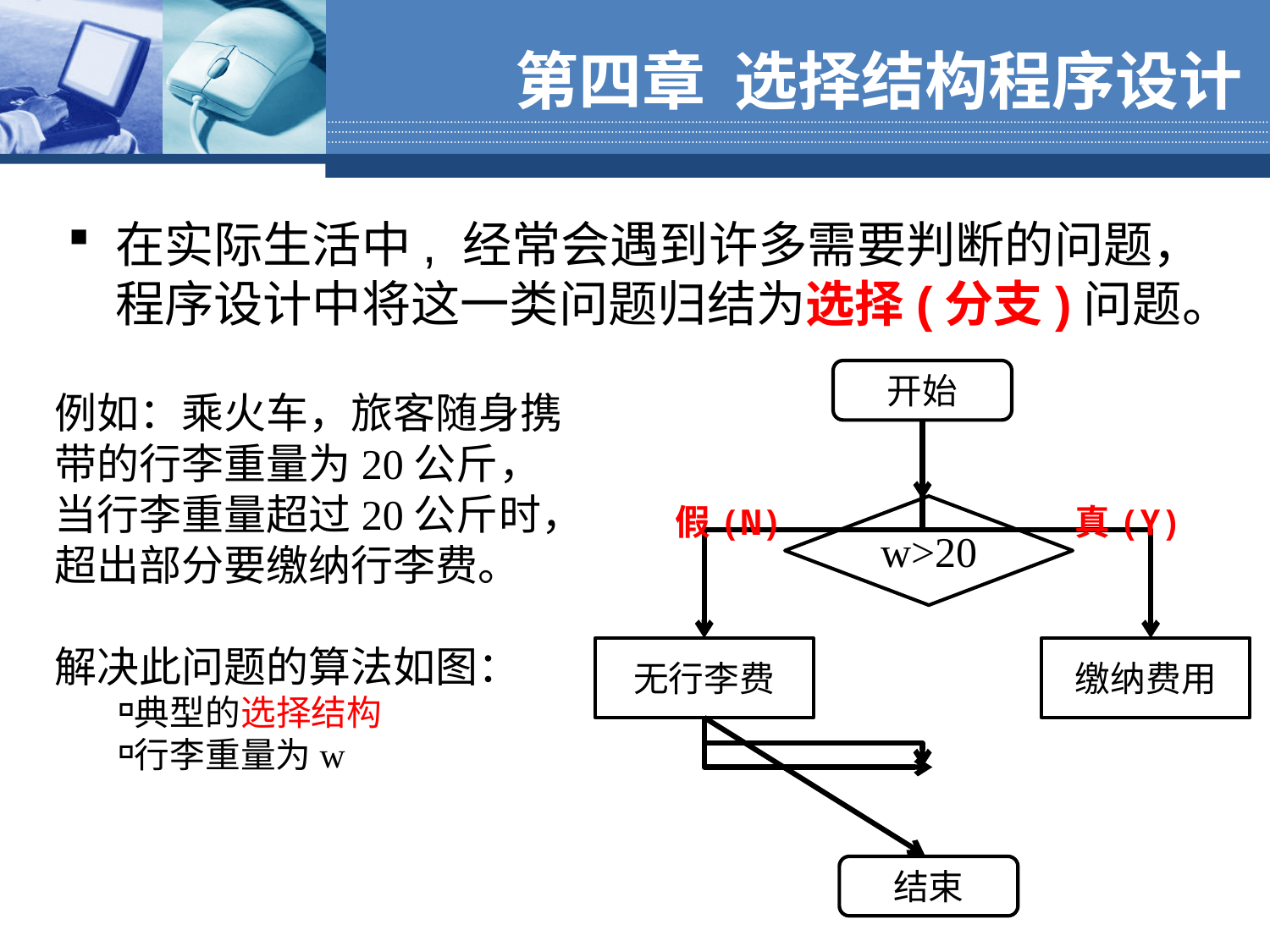

# 第四章  选择结构程序设计
在实际生活中, 经常会遇到许多需要判断的问题， 程序设计中将这一类问题归结为选择(分支)问题。

开始
例如：乘火车，旅客随身携带的行李重量为20公斤，当行李重量超过20公斤时，超出部分要缴纳行李费。

解决此问题的算法如图：
典型的选择结构
行李重量为w

假(N)
真(Y)
w>20
无行李费
缴纳费用
结束